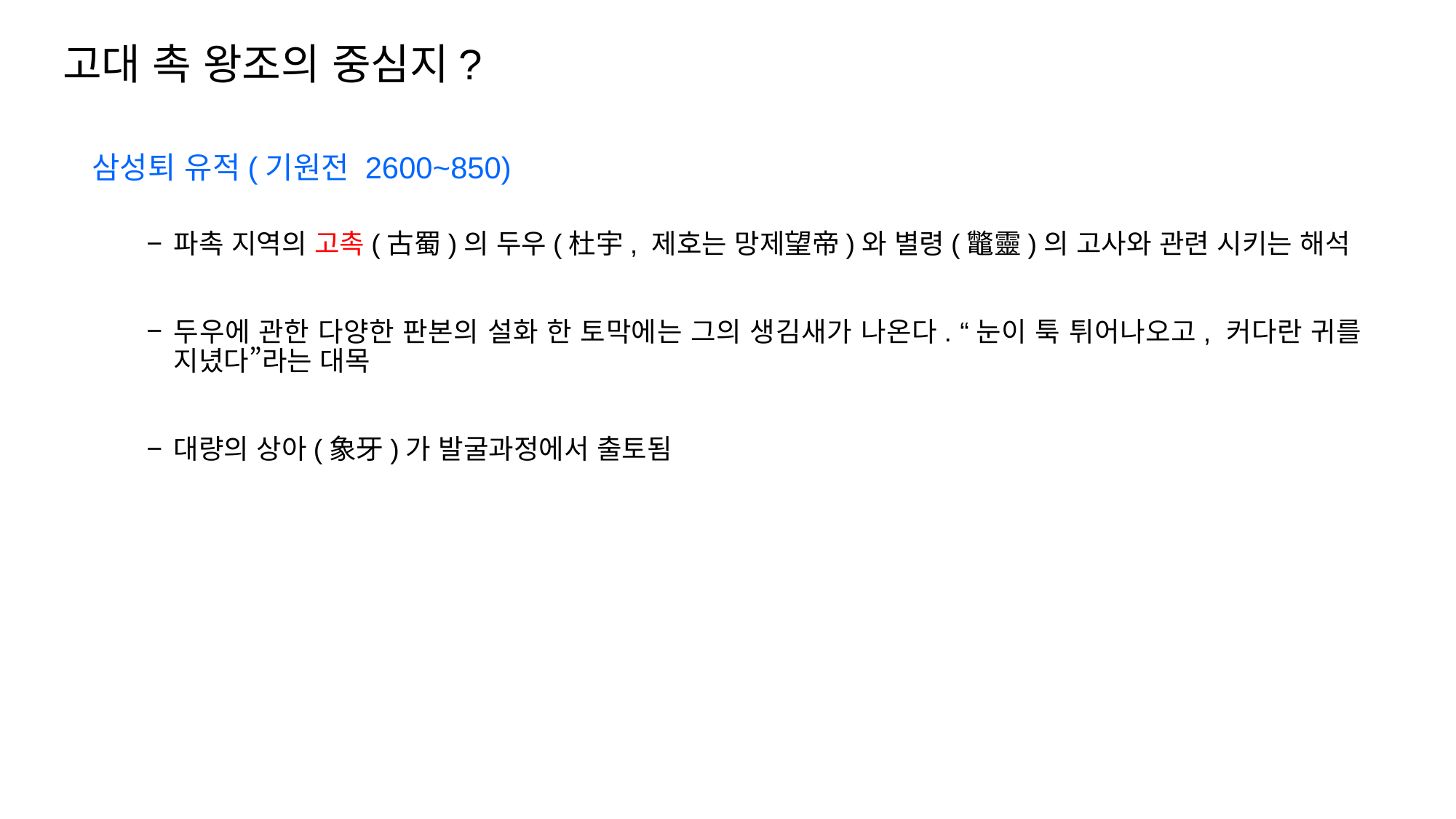

고대 촉 왕조의 중심지?
삼성퇴 유적(기원전 2600~850)

파촉 지역의 고촉(古蜀)의 두우(杜宇, 제호는 망제望帝)와 별령(鼈靈)의 고사와 관련 시키는 해석

두우에 관한 다양한 판본의 설화 한 토막에는 그의 생김새가 나온다. “눈이 툭 튀어나오고, 커다란 귀를 지녔다”라는 대목

대량의 상아(象牙)가 발굴과정에서 출토됨